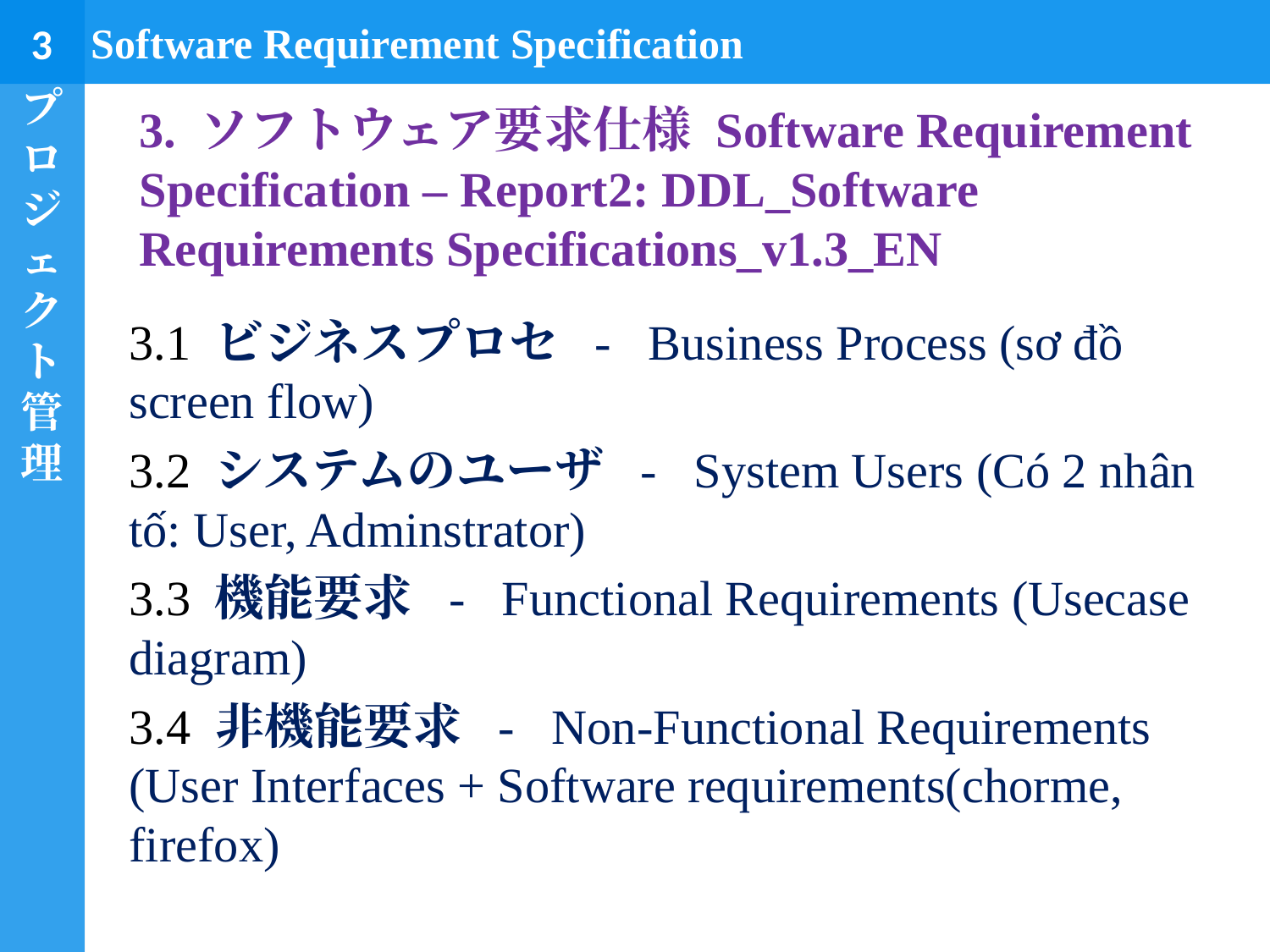

3. ソフトウェア要求仕様 Software Requirement Specification – Report2: DDL_Software Requirements Specifications_v1.3_EN
Software Requirement Specification
3
プロジェクト管理
3.1 ビジネスプロセ  -   Business Process (sơ đồ screen flow)
3.2 システムのユーザ  -   System Users (Có 2 nhân tố: User, Adminstrator)
3.3 機能要求  -   Functional Requirements (Usecase diagram)
3.4 非機能要求  -   Non-Functional Requirements (User Interfaces + Software requirements(chorme, firefox)